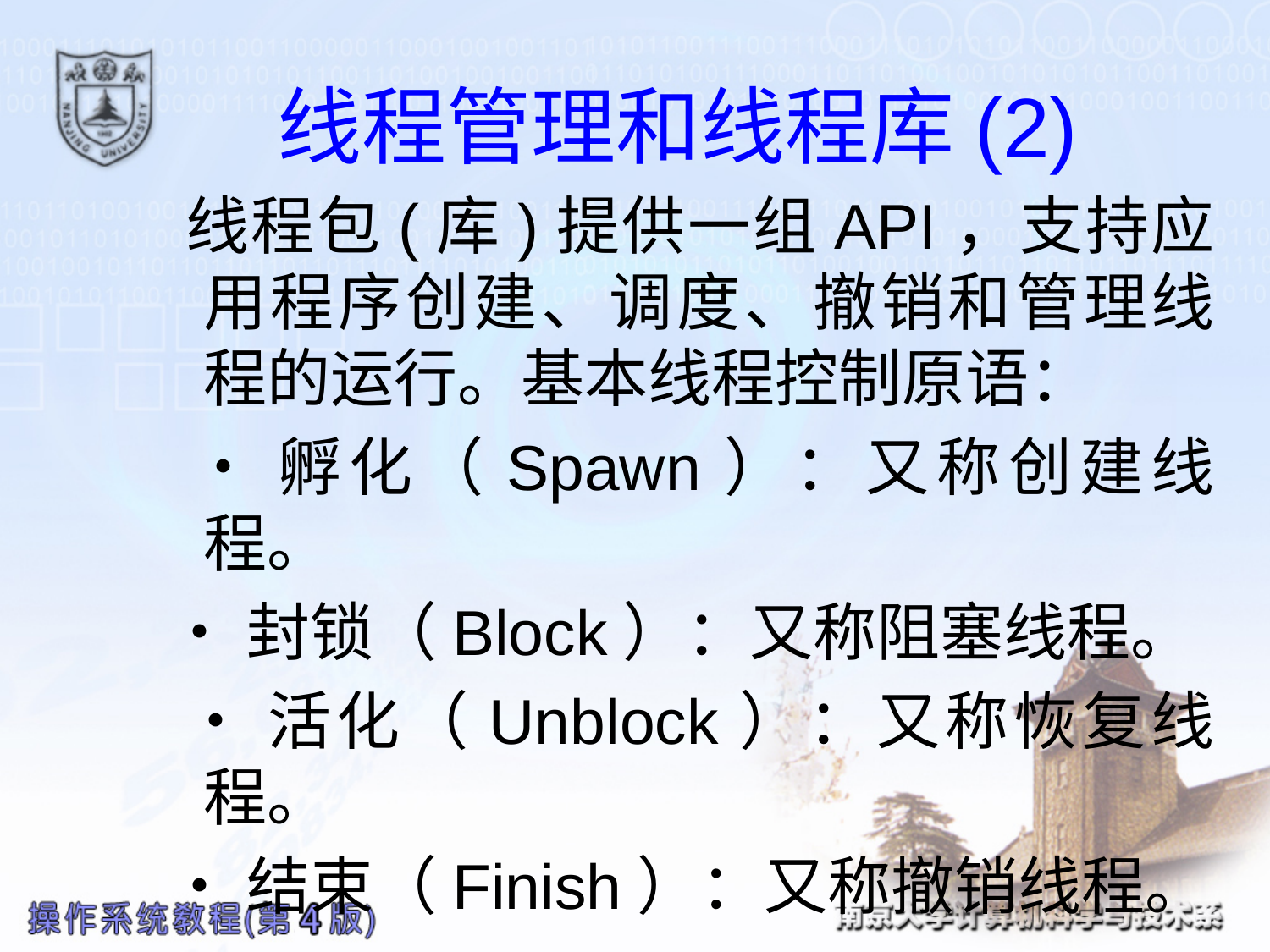

# 线程管理和线程库(2)
  线程包(库)提供一组API，支持应用程序创建、调度、撤销和管理线程的运行。基本线程控制原语：
  •孵化（Spawn）：又称创建线程。
  •封锁（Block）：又称阻塞线程。
  •活化（Unblock）：又称恢复线程。
  •结束（Finish）：又称撤销线程。